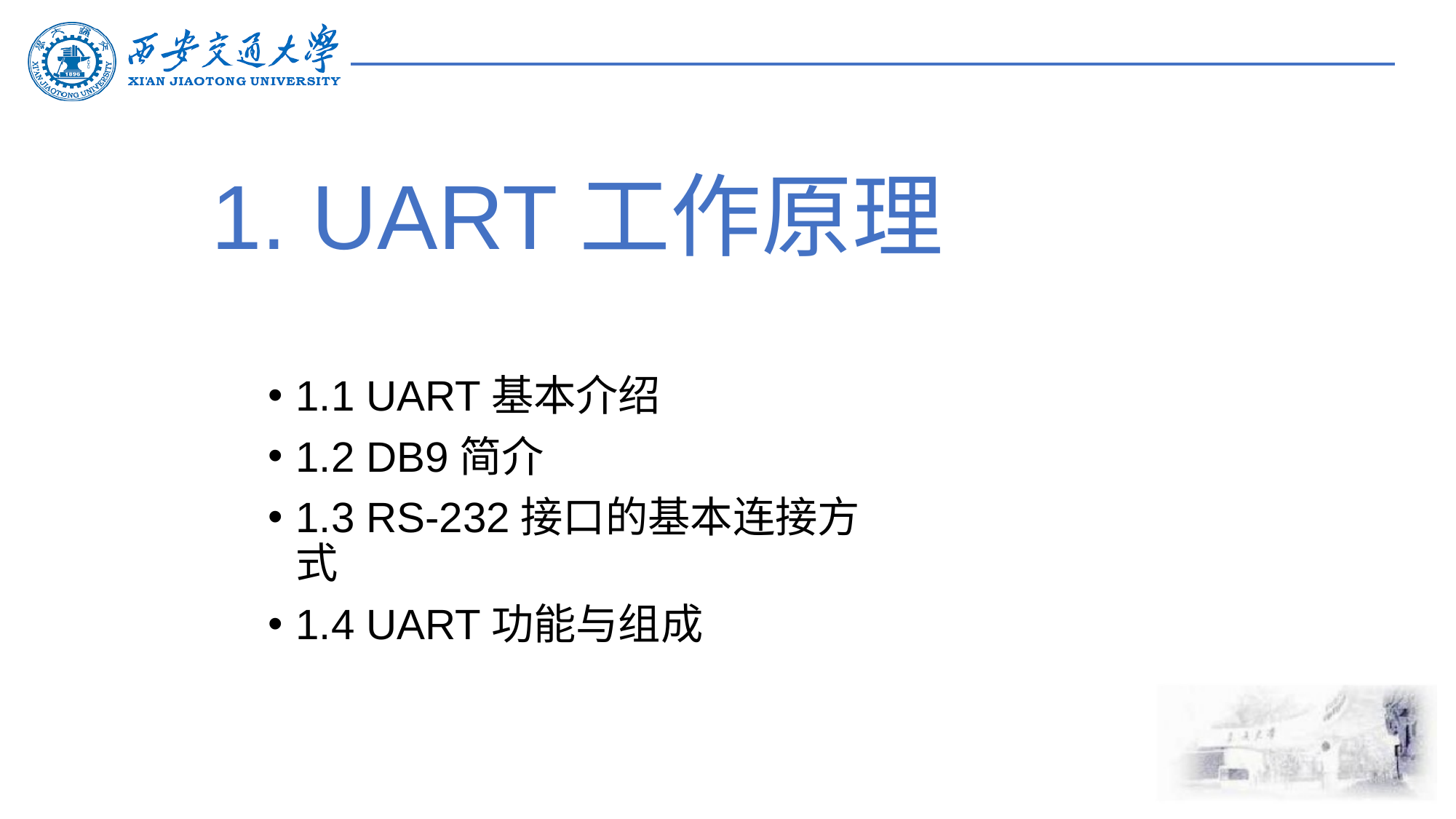

# 1. UART工作原理
1.1 UART基本介绍
1.2 DB9简介
1.3 RS-232接口的基本连接方式
1.4 UART功能与组成